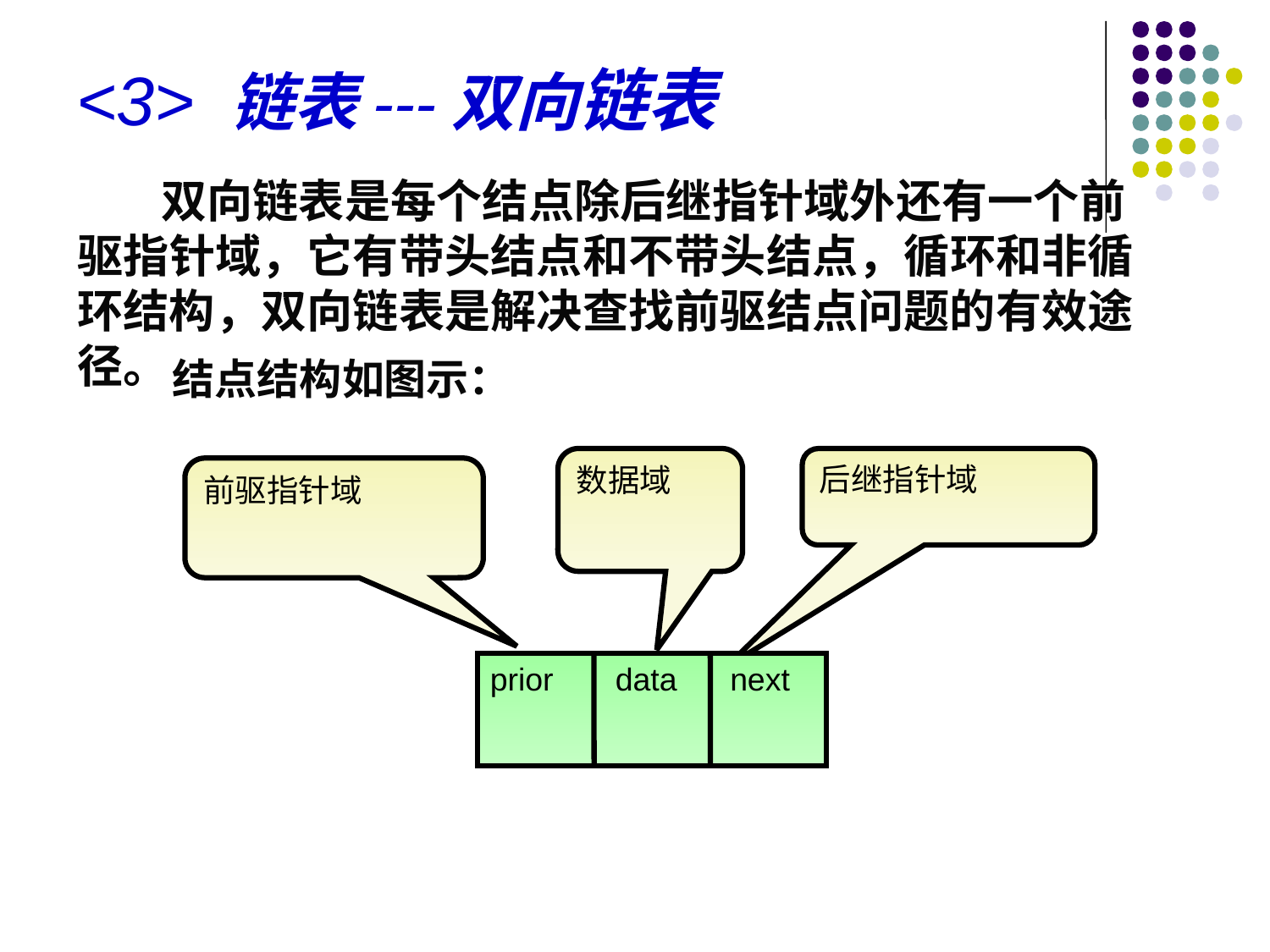

# <3> 链表---双向链表
       双向链表是每个结点除后继指针域外还有一个前驱指针域，它有带头结点和不带头结点，循环和非循环结构，双向链表是解决查找前驱结点问题的有效途径。
结点结构如图示：
数据域
后继指针域
前驱指针域
prior       data      next